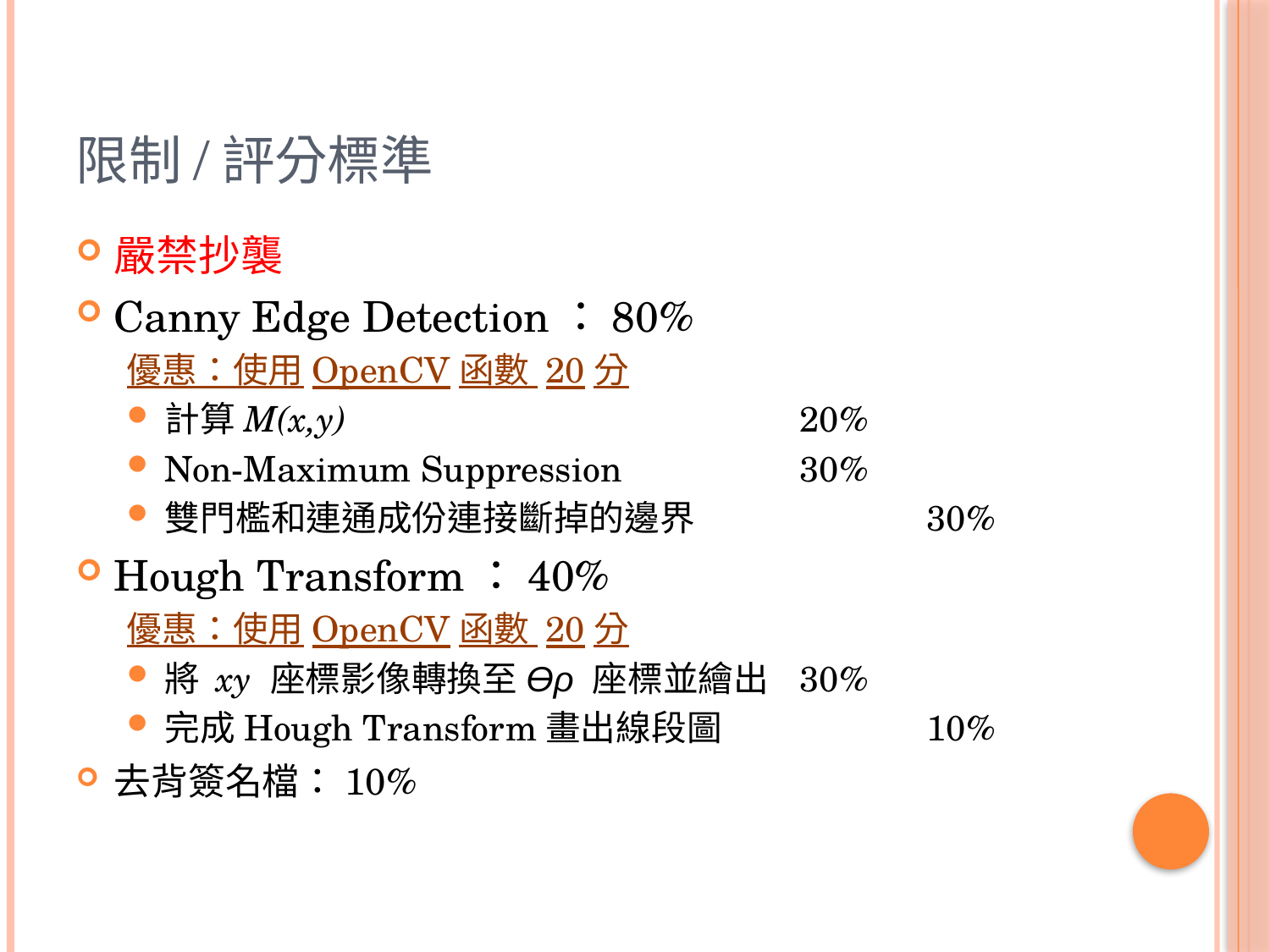

# 限制/評分標準
嚴禁抄襲
Canny Edge Detection：80%
優惠：使用OpenCV函數 20分
計算M(x,y)                               		20%
Non-Maximum Suppression		30%
雙門檻和連通成份連接斷掉的邊界 		30%
Hough Transform：40%
優惠：使用OpenCV函數 20分
將 xy 座標影像轉換至ϴρ 座標並繪出	30%
完成Hough Transform畫出線段圖		10%
去背簽名檔：10%